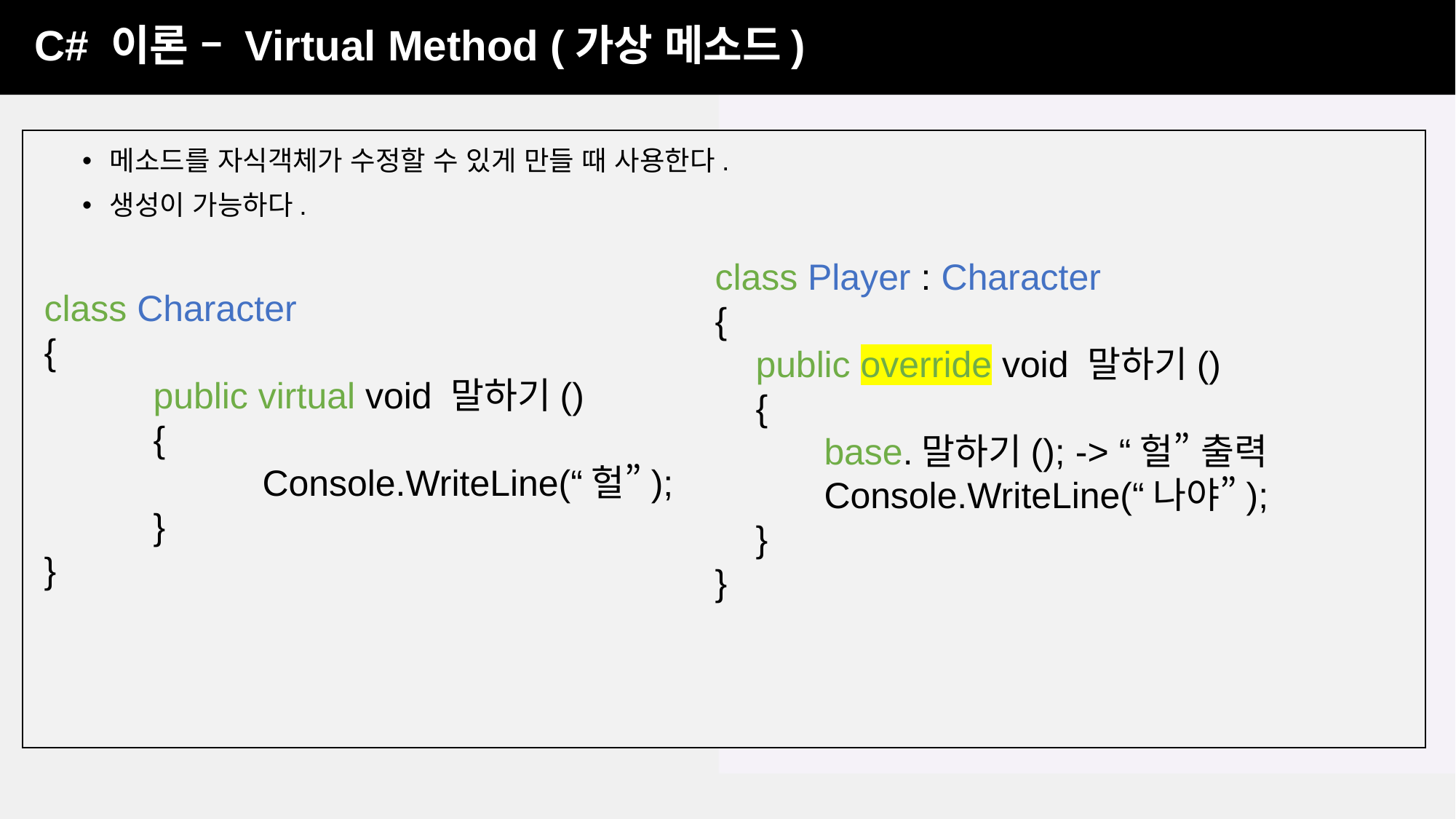

C# 이론 – Virtual Method (가상 메소드)
메소드를 자식객체가 수정할 수 있게 만들 때 사용한다.
생성이 가능하다.
class Player : Character
{
    public override void 말하기()
    {
	base.말하기(); -> “헐” 출력
	Console.WriteLine(“나야”);
    }
}
class Character
{
	public virtual void 말하기()
	{
		Console.WriteLine(“헐”);
	}
}